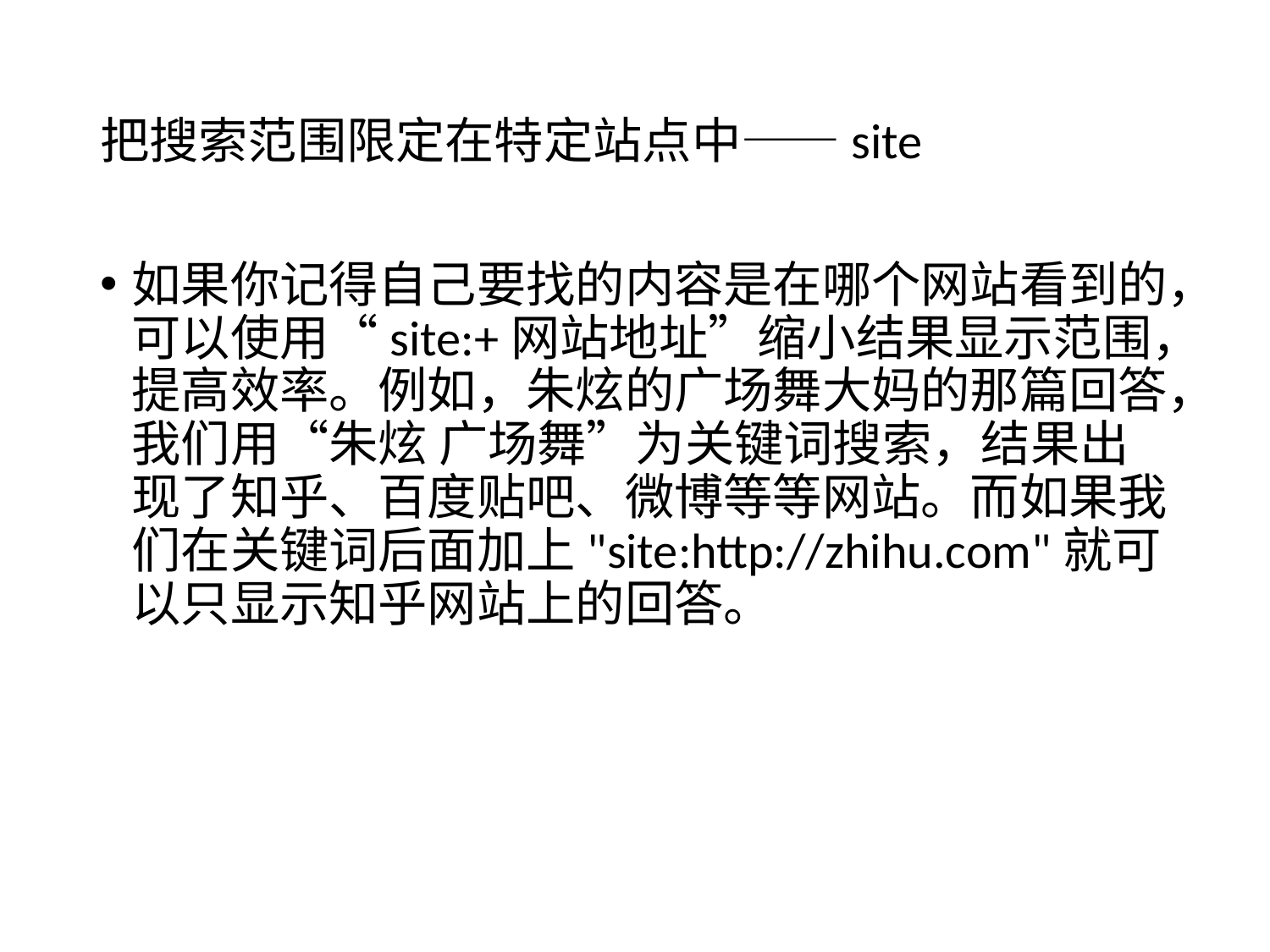

# 把搜索范围限定在特定站点中——site
如果你记得自己要找的内容是在哪个网站看到的，可以使用“site:+网站地址”缩小结果显示范围，提高效率。例如，朱炫的广场舞大妈的那篇回答，我们用“朱炫 广场舞”为关键词搜索，结果出现了知乎、百度贴吧、微博等等网站。而如果我们在关键词后面加上"site:http://zhihu.com"就可以只显示知乎网站上的回答。